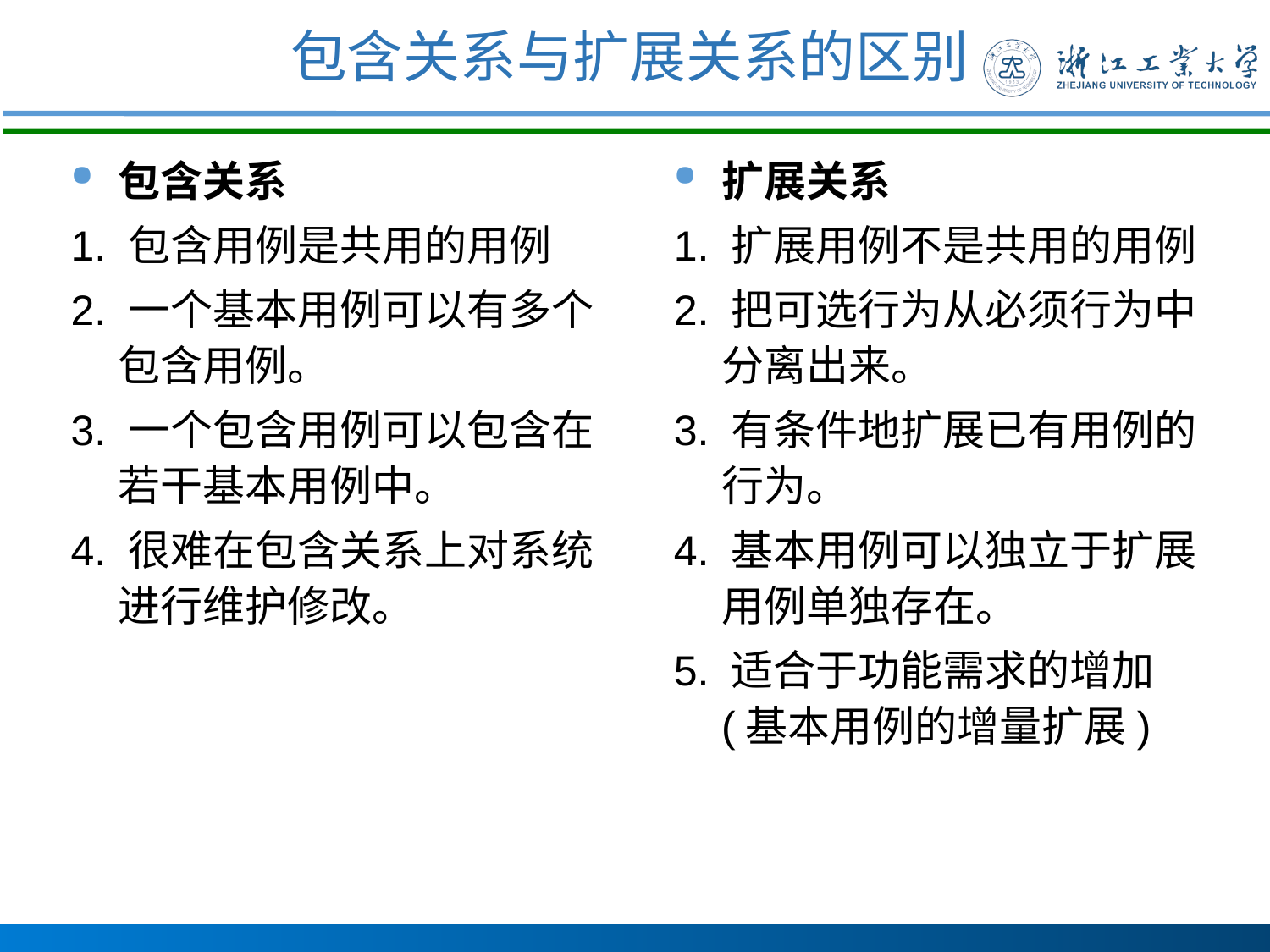

# 包含关系与扩展关系的区别
包含关系
1. 包含用例是共用的用例
2. 一个基本用例可以有多个包含用例。
3. 一个包含用例可以包含在若干基本用例中。
4. 很难在包含关系上对系统进行维护修改。

扩展关系
1. 扩展用例不是共用的用例
2. 把可选行为从必须行为中分离出来。
3. 有条件地扩展已有用例的行为。
4. 基本用例可以独立于扩展用例单独存在。
5. 适合于功能需求的增加(基本用例的增量扩展)